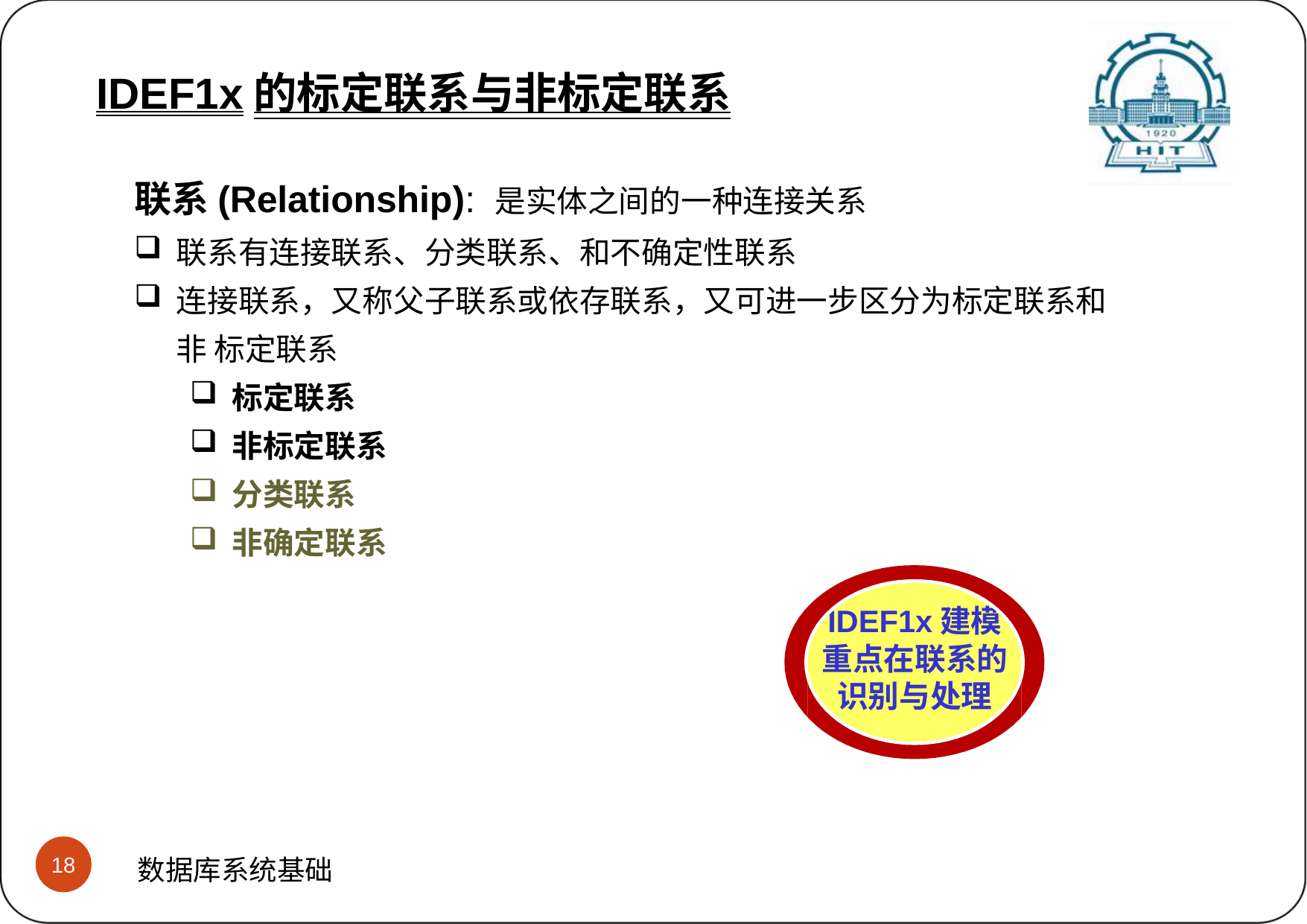

# IDEF1x的标定联系与非标定联系 (1)IDEF1x的联系分类
IDEF1x的标定联系与非标定联系
联系(Relationship): 是实体之间的一种连接关系
联系有连接联系、分类联系、和不确定性联系
连接联系，又称父子联系或依存联系，又可进一步区分为标定联系和非 标定联系
标定联系
非标定联系
分类联系
非确定联系

IDEF1x建模 重点在联系的 识别与处理